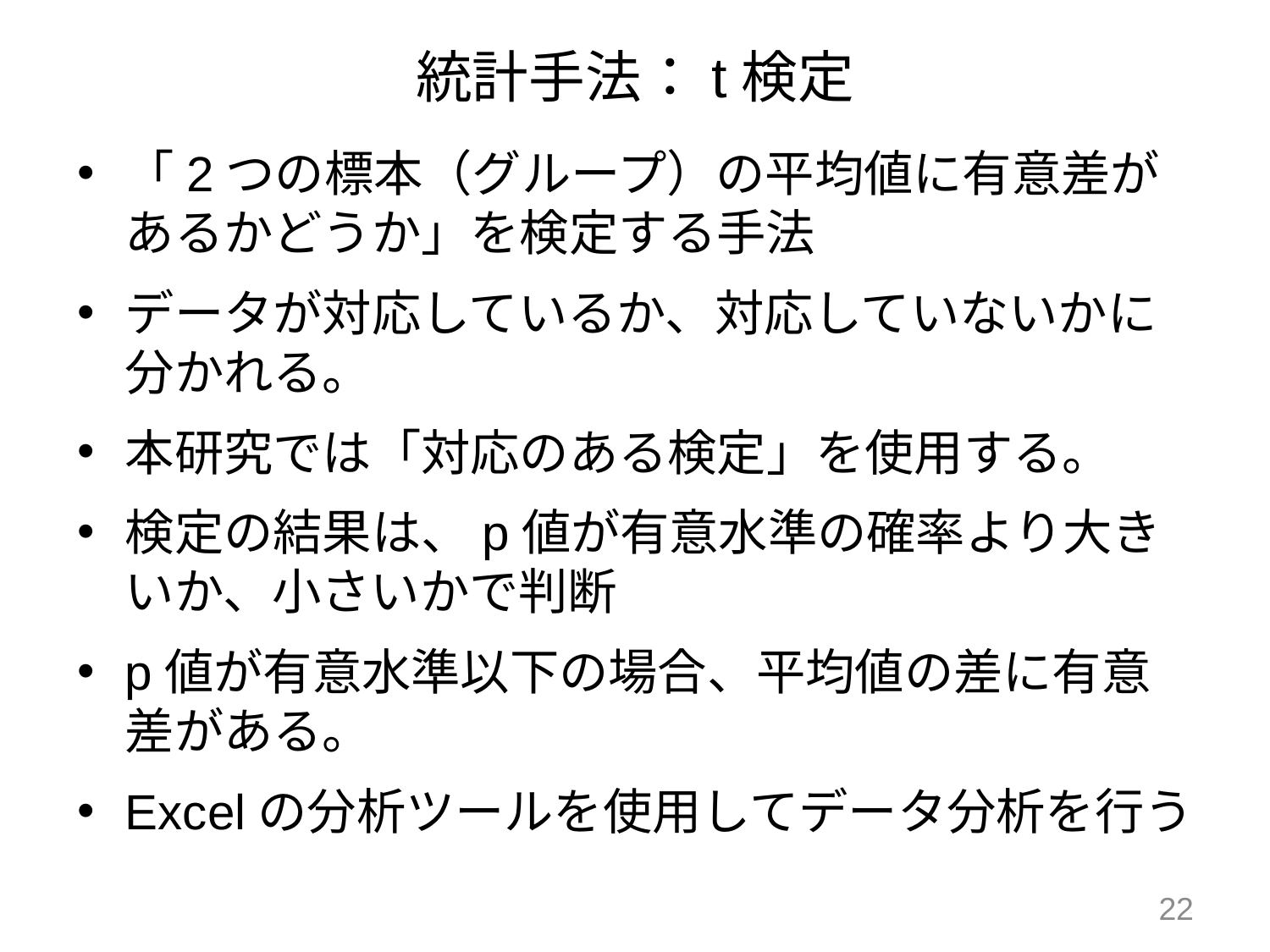

# 統計手法：t検定
「2つの標本（グループ）の平均値に有意差があるかどうか」を検定する手法
データが対応しているか、対応していないかに分かれる。
本研究では「対応のある検定」を使用する。
検定の結果は、p値が有意水準の確率より大きいか、小さいかで判断
p値が有意水準以下の場合、平均値の差に有意差がある。
Excelの分析ツールを使用してデータ分析を行う

22